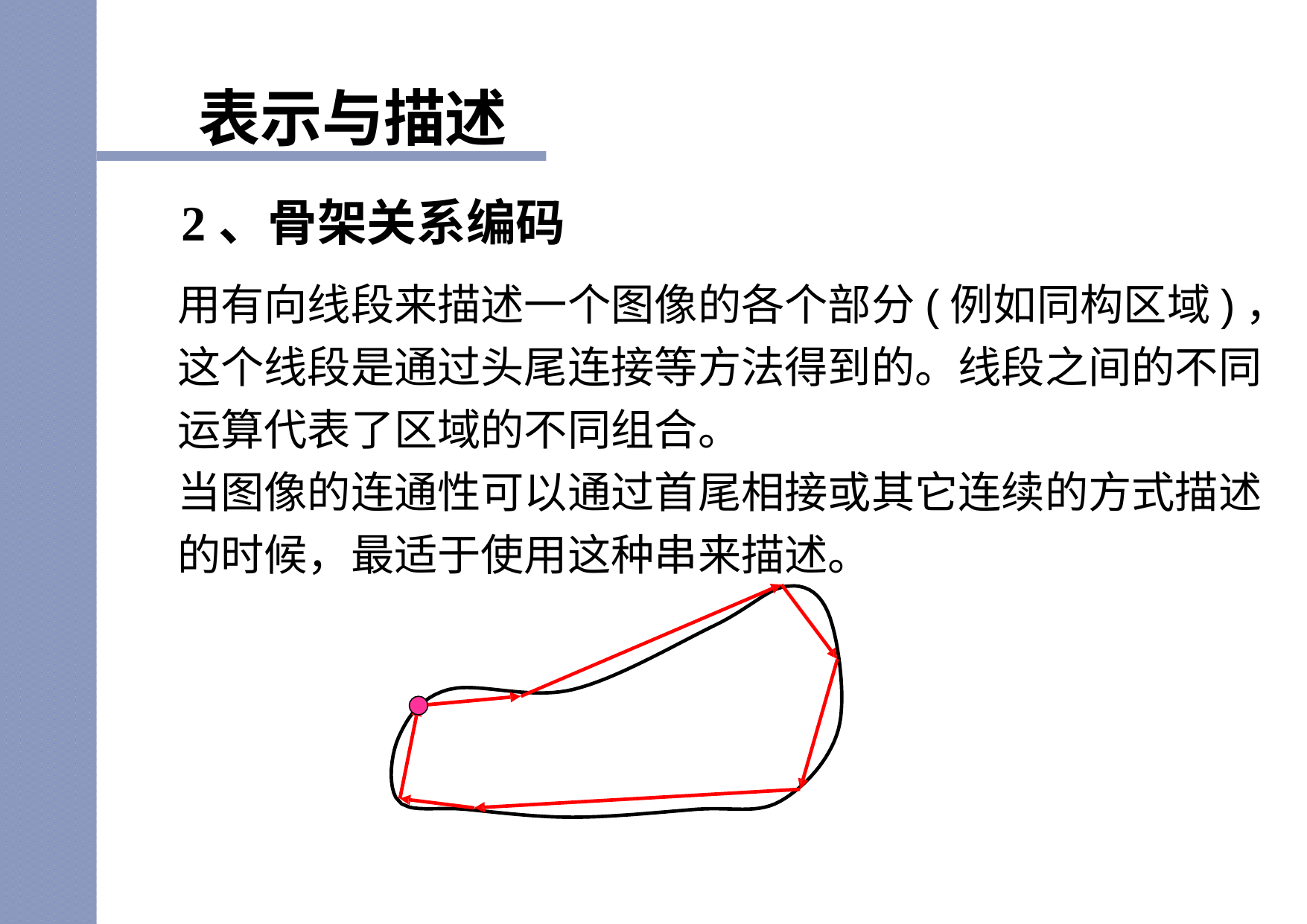

表示与描述
2、骨架关系编码
用有向线段来描述一个图像的各个部分(例如同构区域)，这个线段是通过头尾连接等方法得到的。线段之间的不同运算代表了区域的不同组合。
当图像的连通性可以通过首尾相接或其它连续的方式描述的时候，最适于使用这种串来描述。